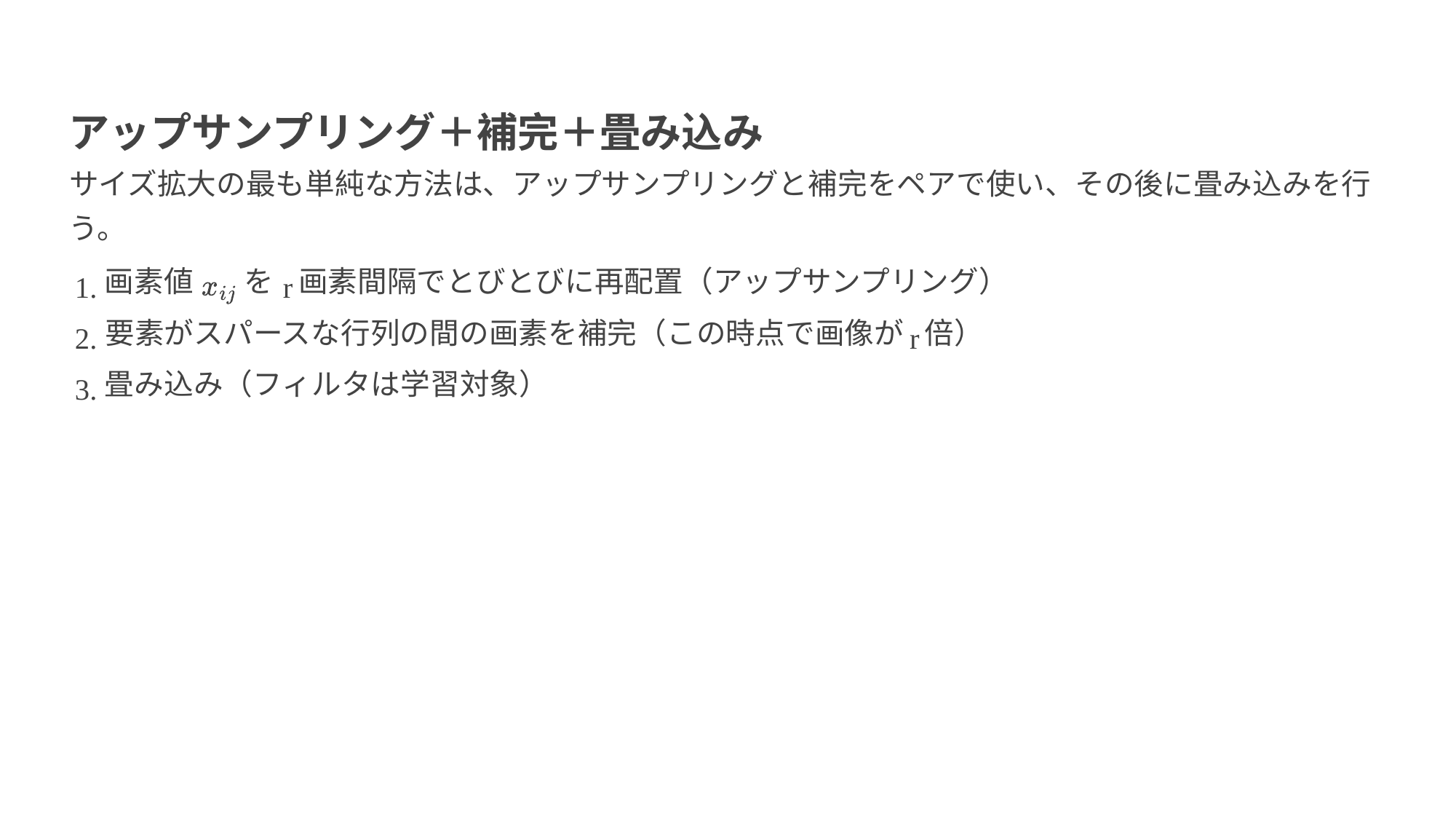

アップサンプリング＋補完＋畳み込み
サイズ拡⼤の最も単純な⽅法は、アップサンプリングと補完をペアで使い、その後に畳み込みを⾏
う。
画素値
を
画素間隔でとびとびに再配置（アップサンプリング）
1.

 r

要素がスパースな⾏列の間の画素を補完（この時点で画像が
倍）
2.
 r
畳み込み（フィルタは学習対象）
3.